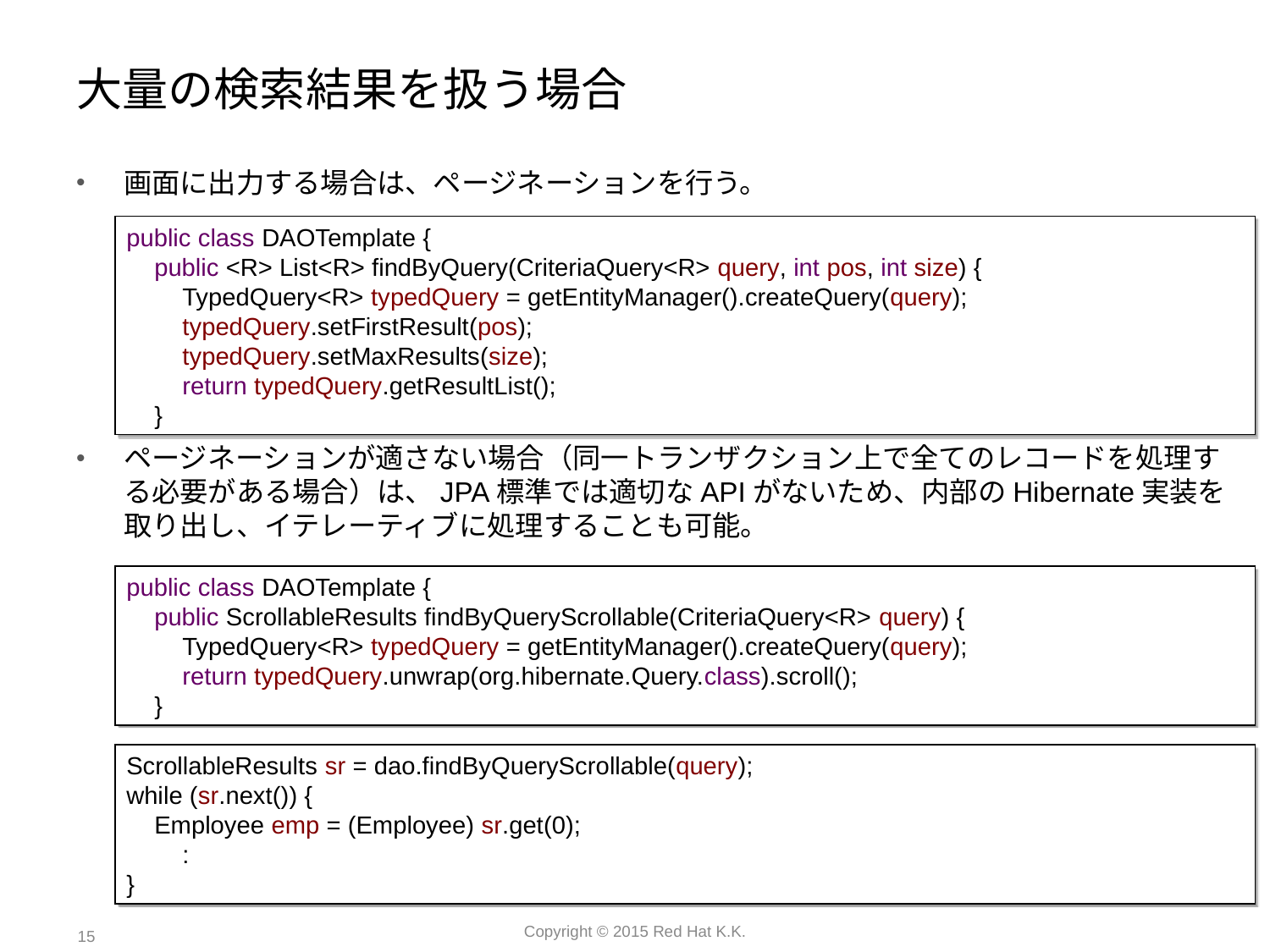

# 大量の検索結果を扱う場合
画面に出力する場合は、ページネーションを行う。

ページネーションが適さない場合（同一トランザクション上で全てのレコードを処理する必要がある場合）は、JPA標準では適切なAPIがないため、内部のHibernate実装を取り出し、イテレーティブに処理することも可能。
public class DAOTemplate {
    public <R> List<R> findByQuery(CriteriaQuery<R> query, int pos, int size) {
        TypedQuery<R> typedQuery = getEntityManager().createQuery(query);
        typedQuery.setFirstResult(pos);
        typedQuery.setMaxResults(size);
        return typedQuery.getResultList();
    }
public class DAOTemplate {
    public ScrollableResults findByQueryScrollable(CriteriaQuery<R> query) {
        TypedQuery<R> typedQuery = getEntityManager().createQuery(query);
        return typedQuery.unwrap(org.hibernate.Query.class).scroll();
    }
ScrollableResults sr = dao.findByQueryScrollable(query);
while (sr.next()) {
    Employee emp = (Employee) sr.get(0);
        :
}
15
Copyright © 2015 Red Hat K.K.